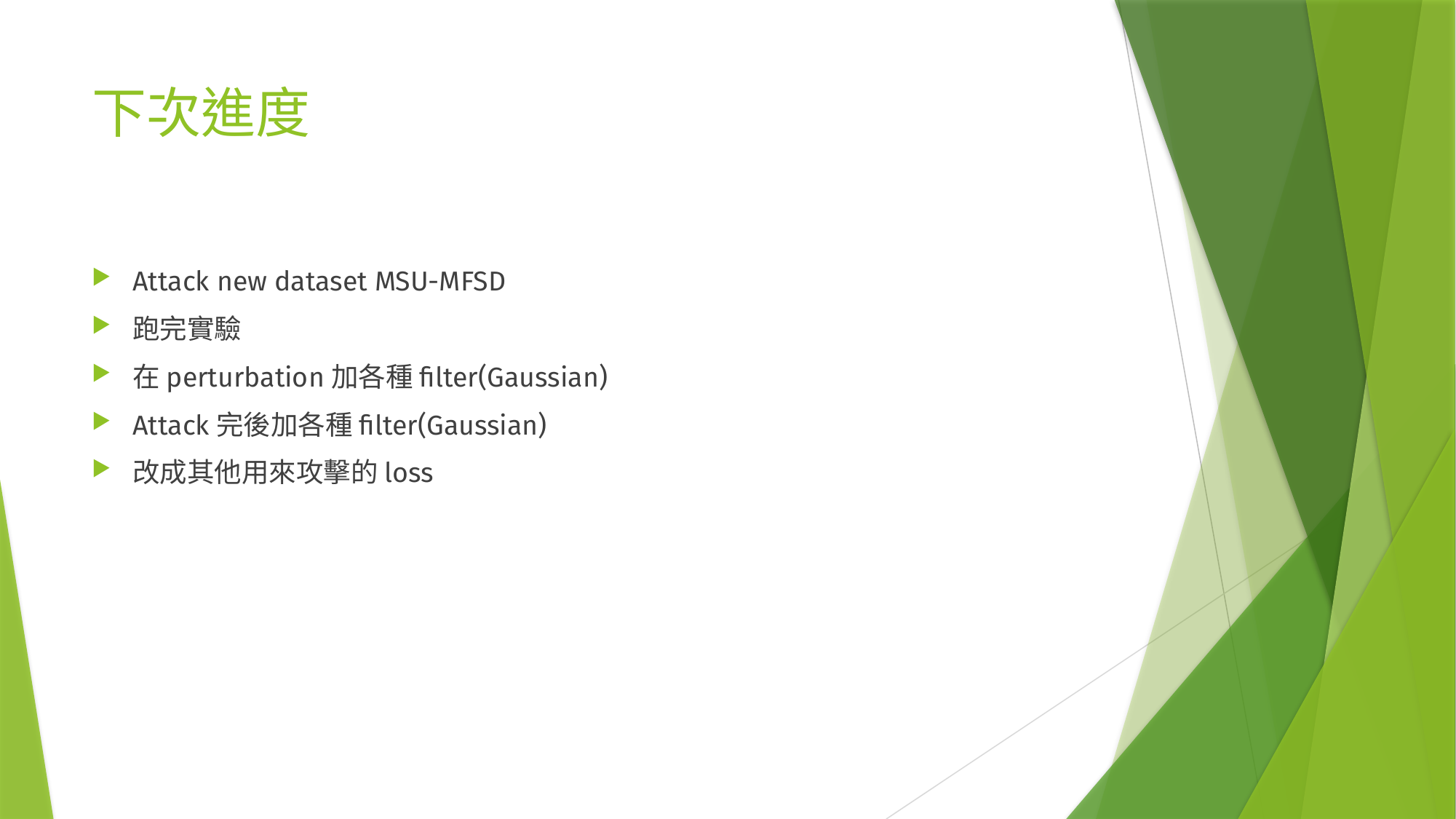

# 下次進度
Attack new dataset MSU-MFSD
跑完實驗
在perturbation加各種filter(Gaussian)
Attack完後加各種filter(Gaussian)
改成其他用來攻擊的loss